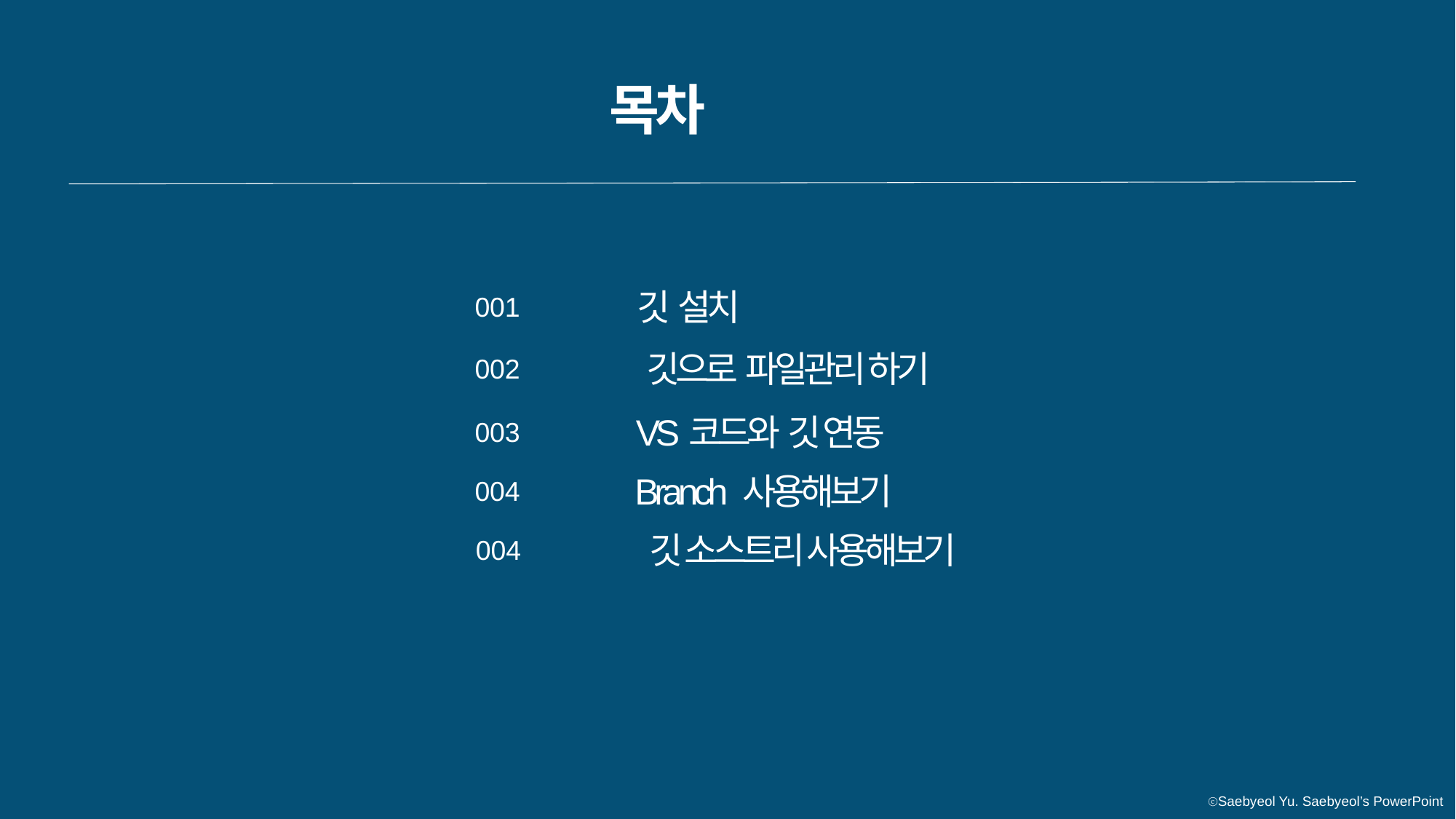

Denim
목차
깃  설치
001
깃으로  파일관리 하기
002
VS코드와  깃 연동
003
Branch 사용해보기
004
깃 소스트리 사용해보기
004